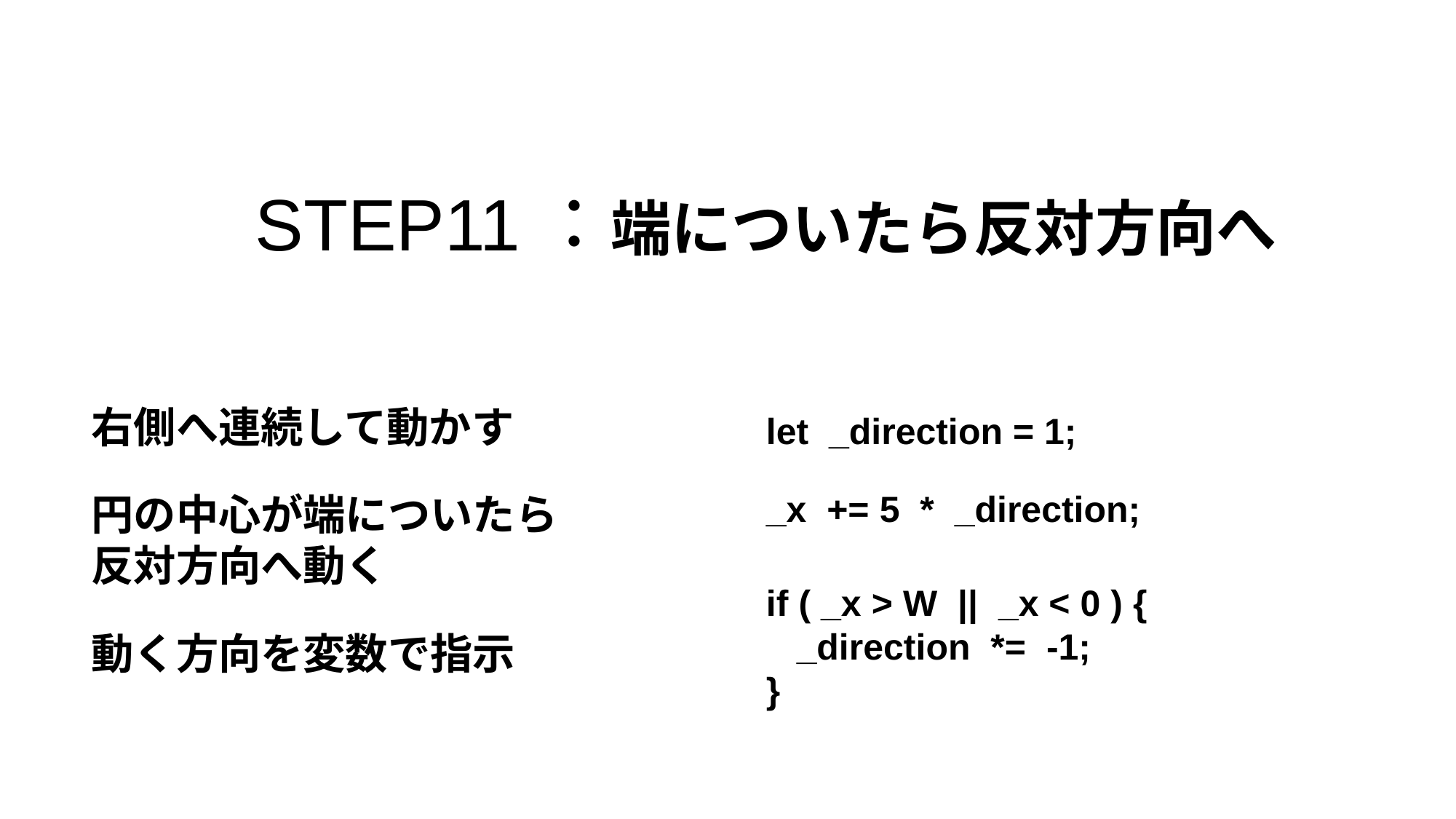

STEP11：端についたら反対方向へ
右側へ連続して動かす
let  _direction = 1;
_x  += 5  *  _direction;
円の中心が端についたら
反対方向へ動く
if ( _x > W  ||  _x < 0 ) {
   _direction  *=  -1;
}
動く方向を変数で指示